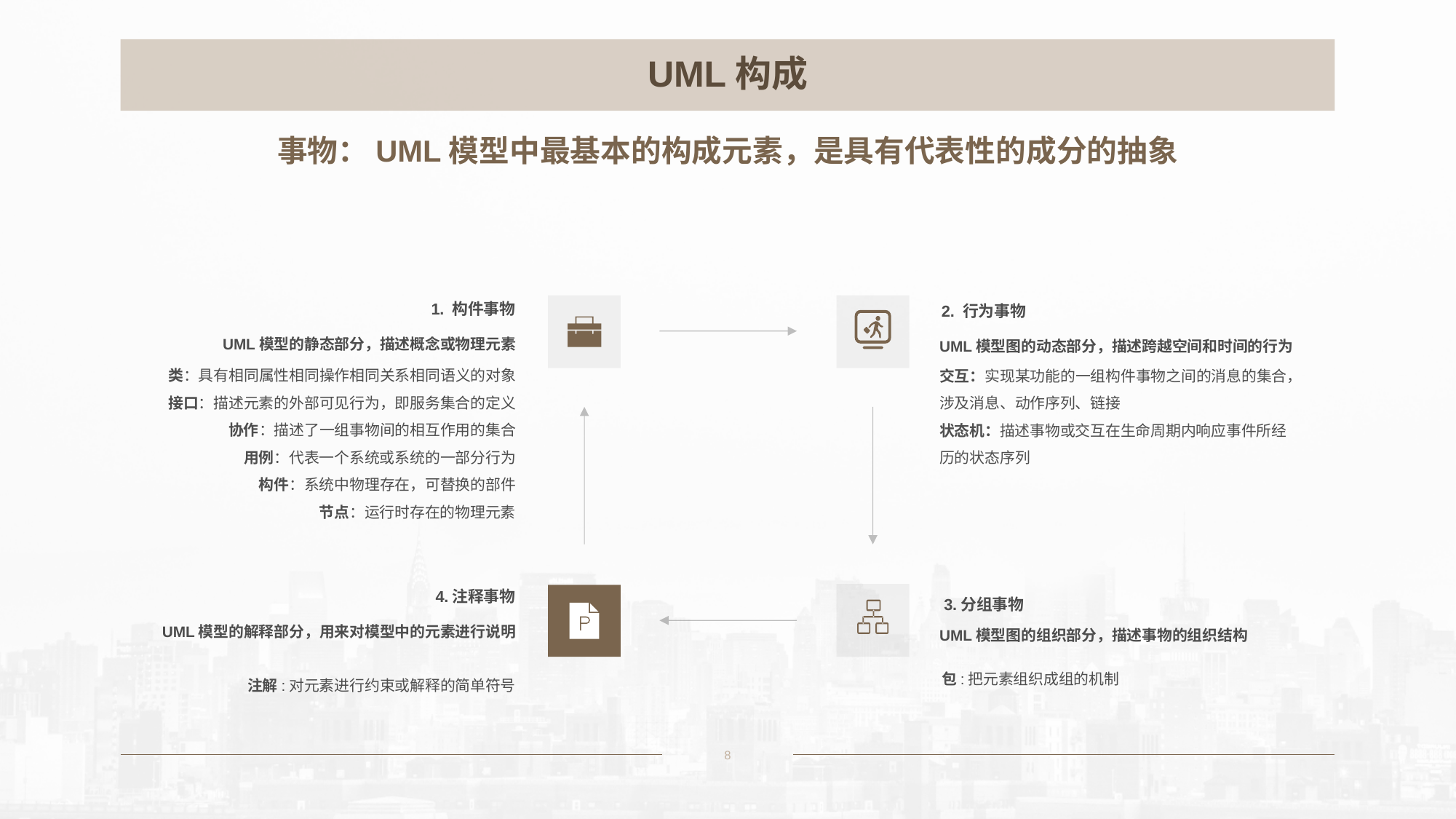

# UML构成
事物：UML模型中最基本的构成元素，是具有代表性的成分的抽象
1. 构件事物
UML模型的静态部分，描述概念或物理元素

2. 行为事物
UML模型图的动态部分，描述跨越空间和时间的行为

类：具有相同属性相同操作相同关系相同语义的对象接口：描述元素的外部可见行为，即服务集合的定义
协作：描述了一组事物间的相互作用的集合
用例：代表一个系统或系统的一部分行为
构件：系统中物理存在，可替换的部件
节点：运行时存在的物理元素
交互：实现某功能的一组构件事物之间的消息的集合，涉及消息、动作序列、链接
状态机：描述事物或交互在生命周期内响应事件所经历的状态序列
4.注释事物
UML模型的解释部分，用来对模型中的元素进行说明
 3.分组事物
UML模型图的组织部分，描述事物的组织结构

注解:对元素进行约束或解释的简单符号
包:把元素组织成组的机制

8